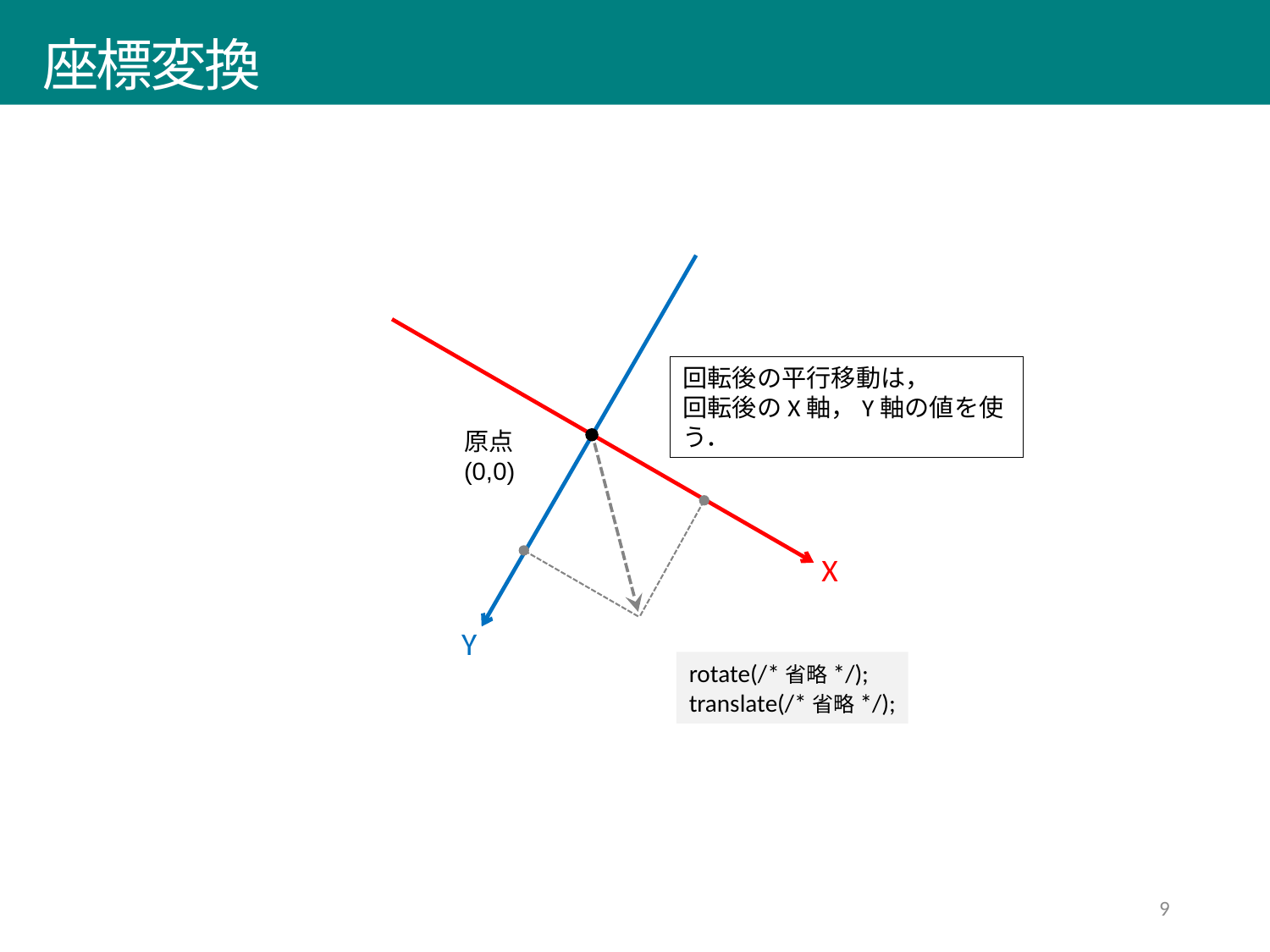

# 座標変換
回転後の平行移動は，
回転後のX軸，Y軸の値を使う．
原点(0,0)

X
Y
rotate(/*省略*/);
translate(/*省略*/);

9